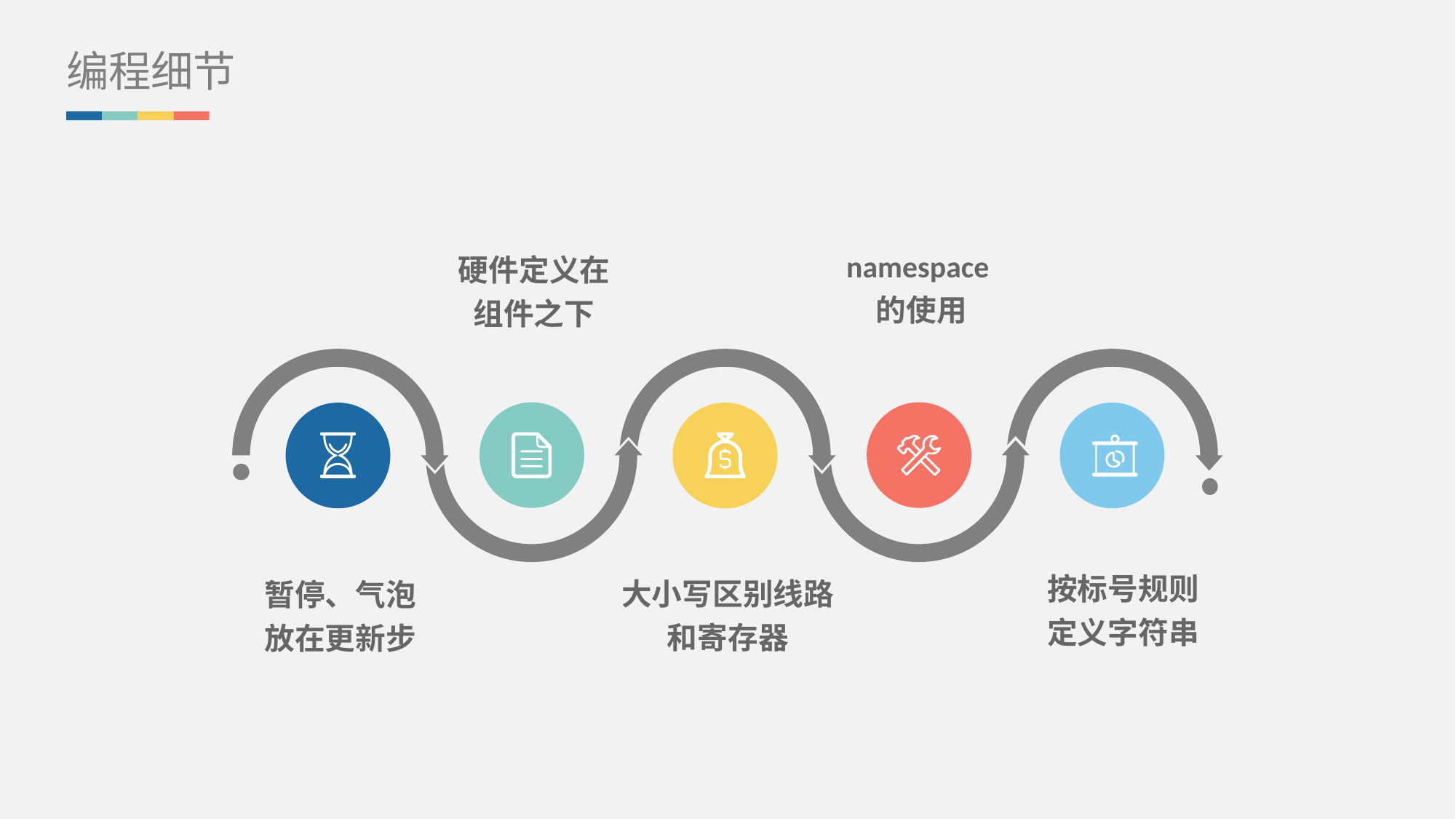

编程细节

namespace的使用
硬件定义在组件之下

按标号规则定义字符串
大小写区别线路和寄存器
暂停、气泡放在更新步